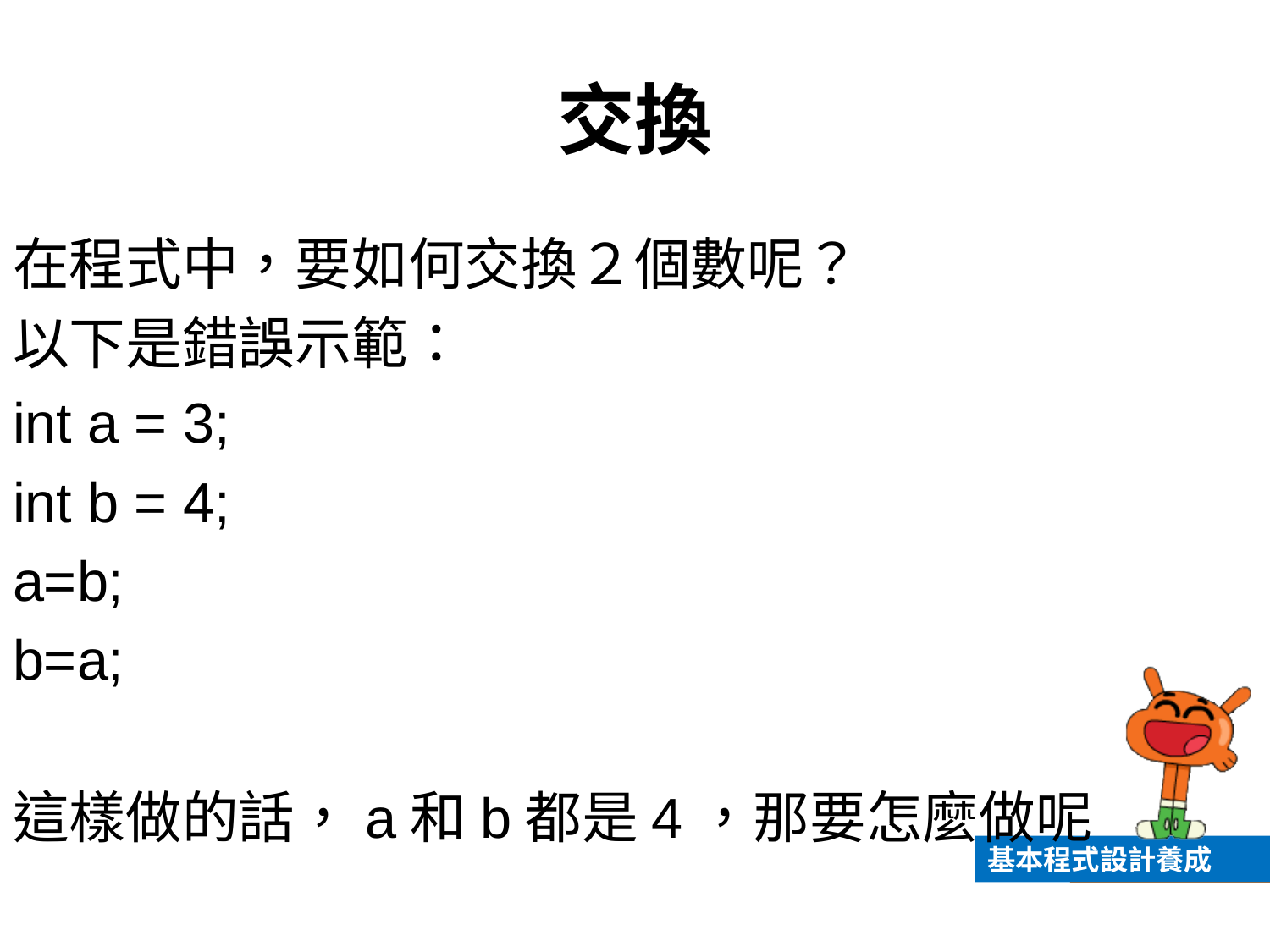

# 交換
在程式中，要如何交換２個數呢？
以下是錯誤示範：
int a = 3;
int b = 4;
a=b;
b=a;

這樣做的話，a和b都是4，那要怎麼做呢